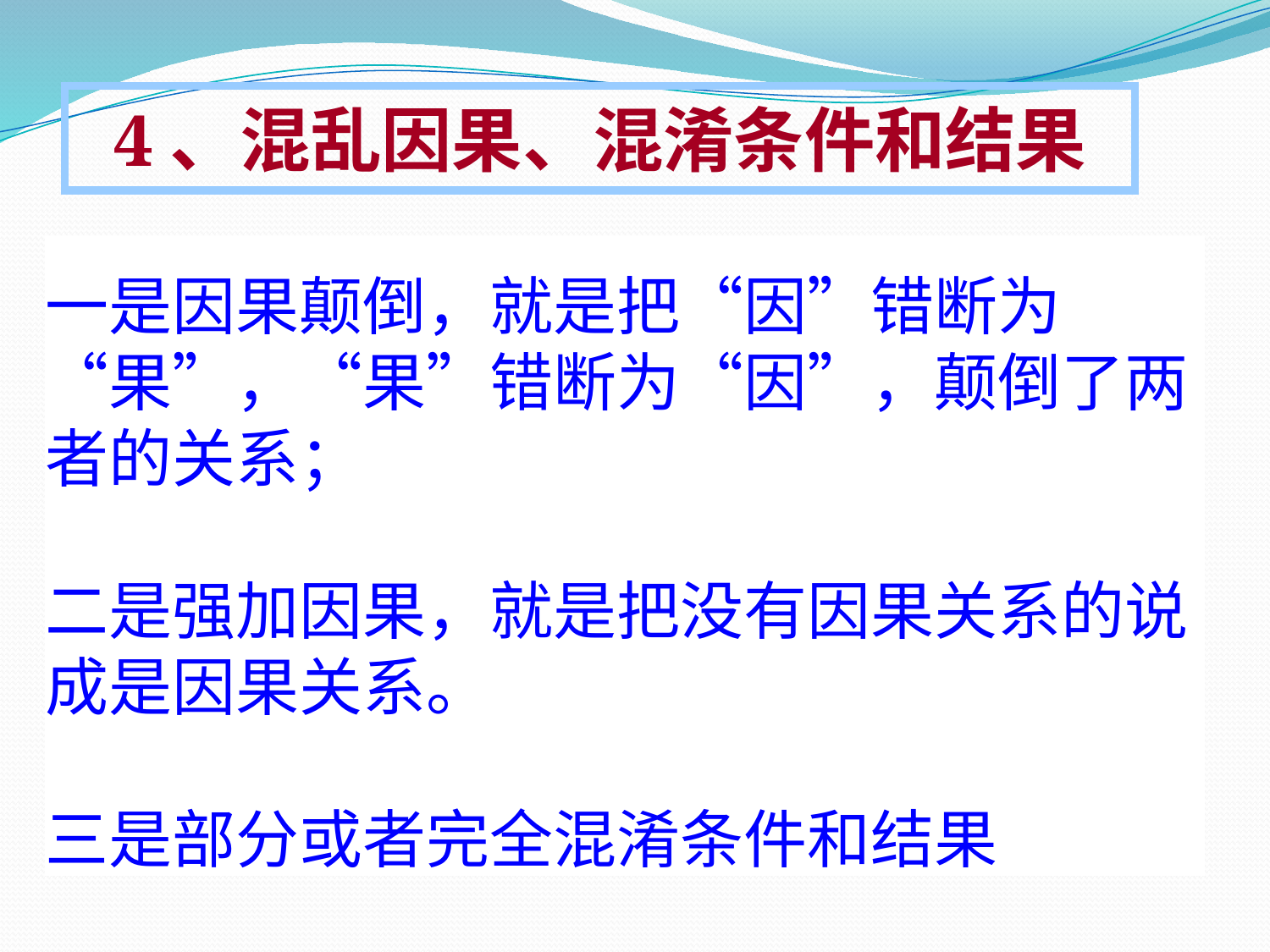

4、混乱因果、混淆条件和结果
# 一是因果颠倒，就是把“因”错断为“果”，“果”错断为“因”，颠倒了两者的关系； 二是强加因果，就是把没有因果关系的说成是因果关系。 三是部分或者完全混淆条件和结果